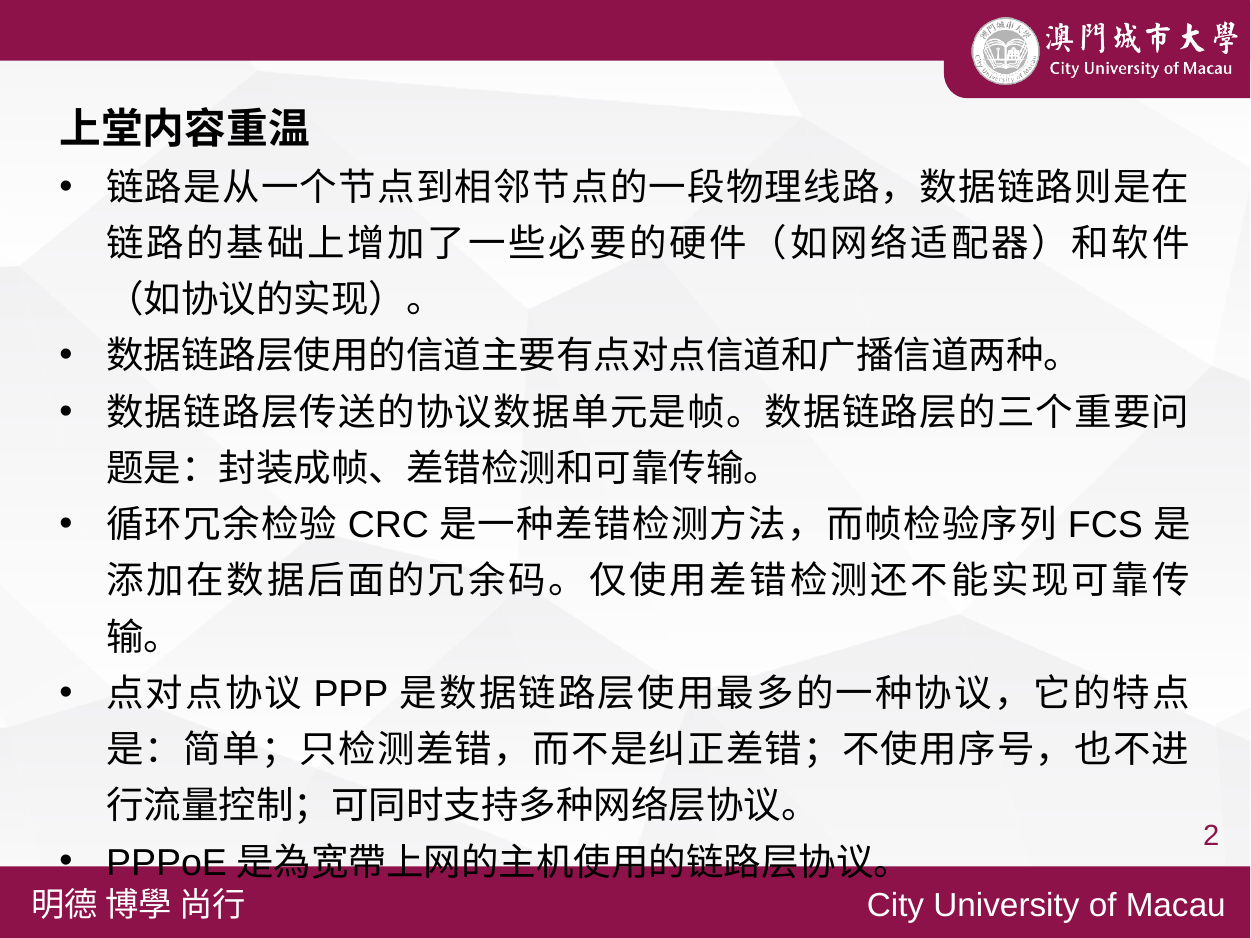

上堂内容重温
链路是从一个节点到相邻节点的一段物理线路，数据链路则是在链路的基础上增加了一些必要的硬件（如网络适配器）和软件（如协议的实现）。
数据链路层使用的信道主要有点对点信道和广播信道两种。
数据链路层传送的协议数据单元是帧。数据链路层的三个重要问题是：封装成帧、差错检测和可靠传输。
循环冗余检验CRC是一种差错检测方法，而帧检验序列FCS是添加在数据后面的冗余码。仅使用差错检测还不能实现可靠传输。
点对点协议PPP是数据链路层使用最多的一种协议，它的特点是：简单；只检测差错，而不是纠正差错；不使用序号，也不进行流量控制；可同时支持多种网络层协议。
PPPoE是為宽帶上网的主机使用的链路层协议。
2